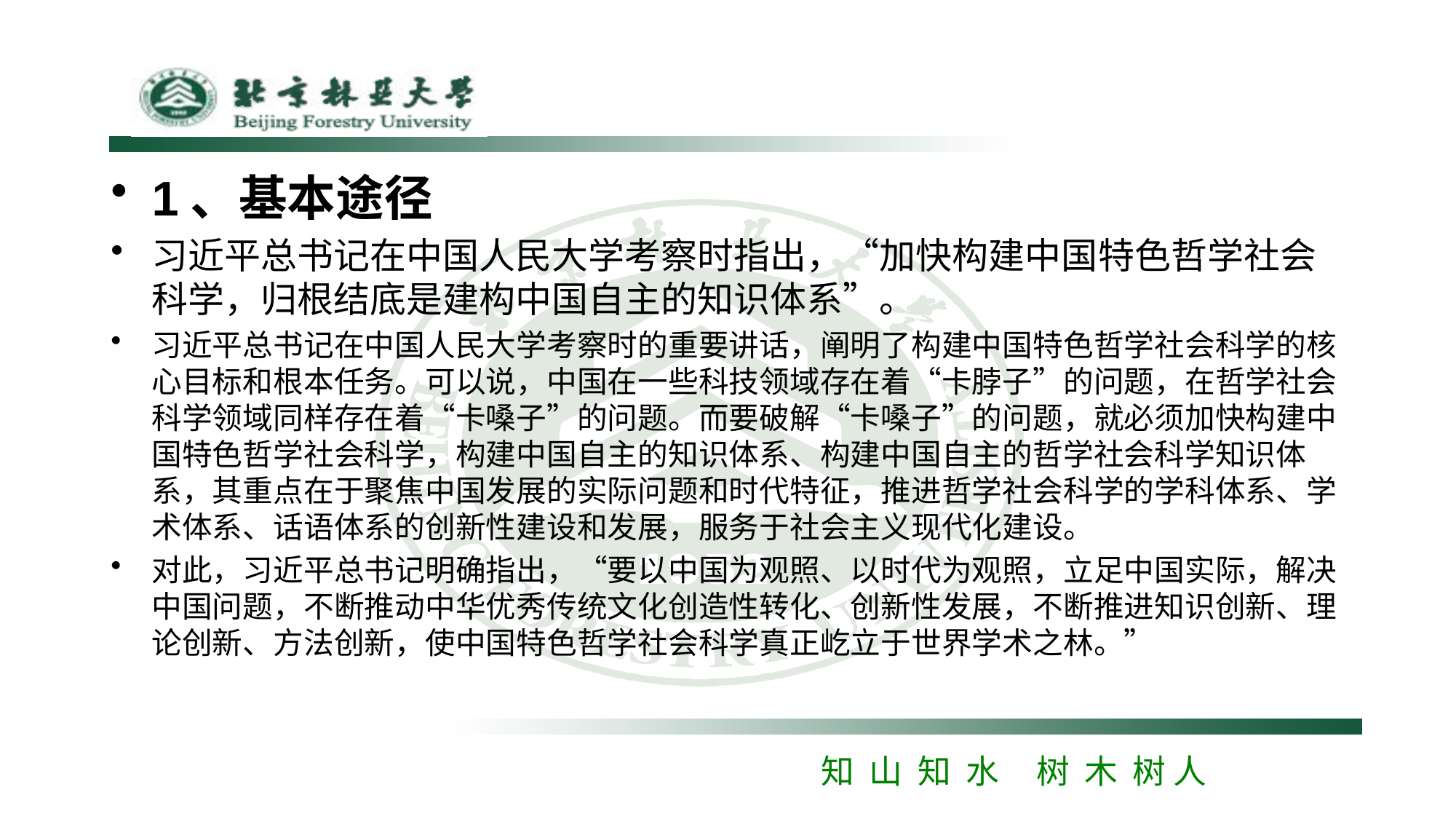

#
1、基本途径
习近平总书记在中国人民大学考察时指出，“加快构建中国特色哲学社会科学，归根结底是建构中国自主的知识体系”。
习近平总书记在中国人民大学考察时的重要讲话，阐明了构建中国特色哲学社会科学的核心目标和根本任务。可以说，中国在一些科技领域存在着“卡脖子”的问题，在哲学社会科学领域同样存在着“卡嗓子”的问题。而要破解“卡嗓子”的问题，就必须加快构建中国特色哲学社会科学，构建中国自主的知识体系、构建中国自主的哲学社会科学知识体系，其重点在于聚焦中国发展的实际问题和时代特征，推进哲学社会科学的学科体系、学术体系、话语体系的创新性建设和发展，服务于社会主义现代化建设。
对此，习近平总书记明确指出，“要以中国为观照、以时代为观照，立足中国实际，解决中国问题，不断推动中华优秀传统文化创造性转化、创新性发展，不断推进知识创新、理论创新、方法创新，使中国特色哲学社会科学真正屹立于世界学术之林。”